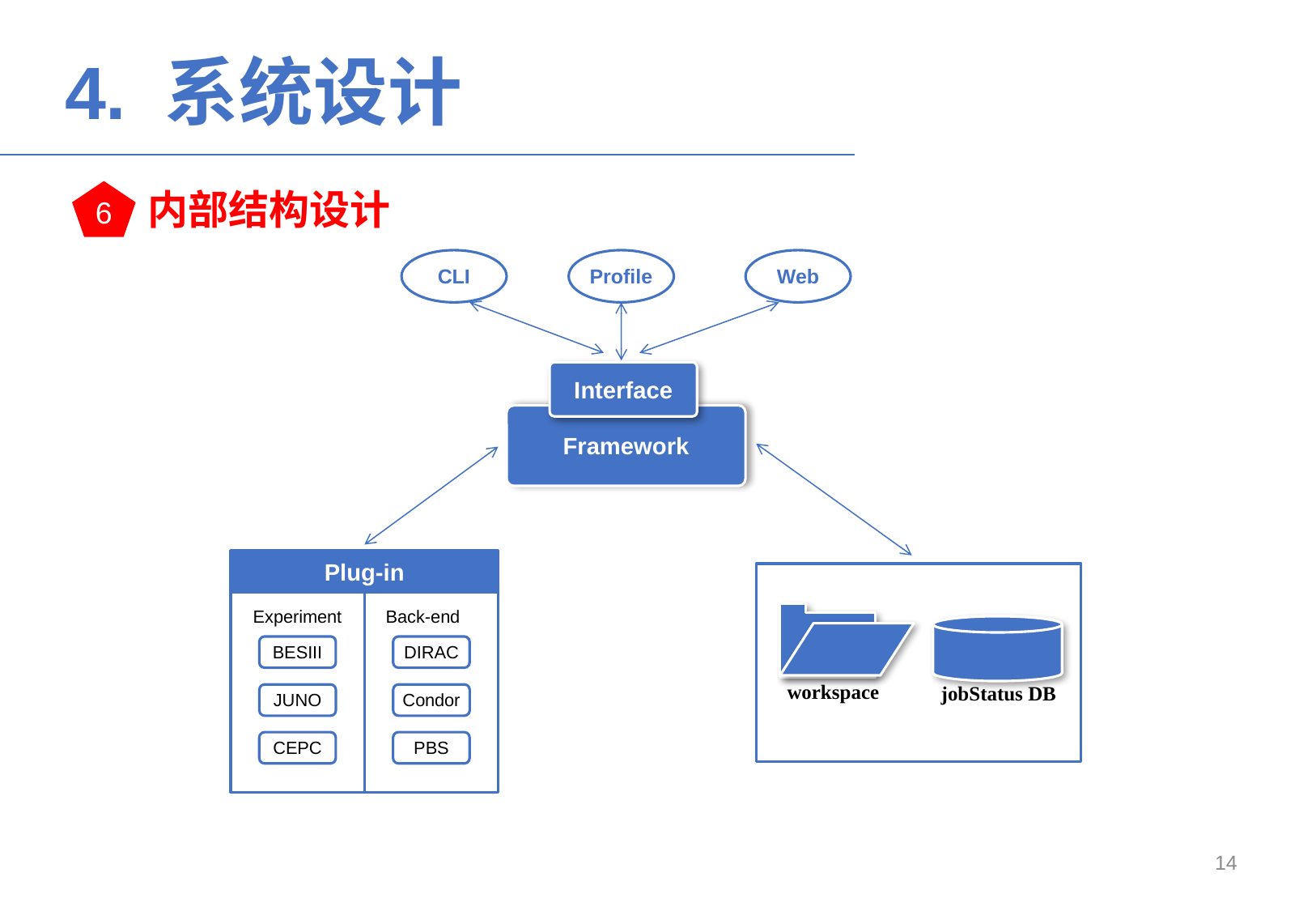

4. 系统设计
内部结构设计

6
CLI
Profile
Web
Interface

Framework

Plug-in

Experiment
Back-end

BESIII
DIRAC
workspace
jobStatus DB
JUNO
Condor
CEPC
PBS
14